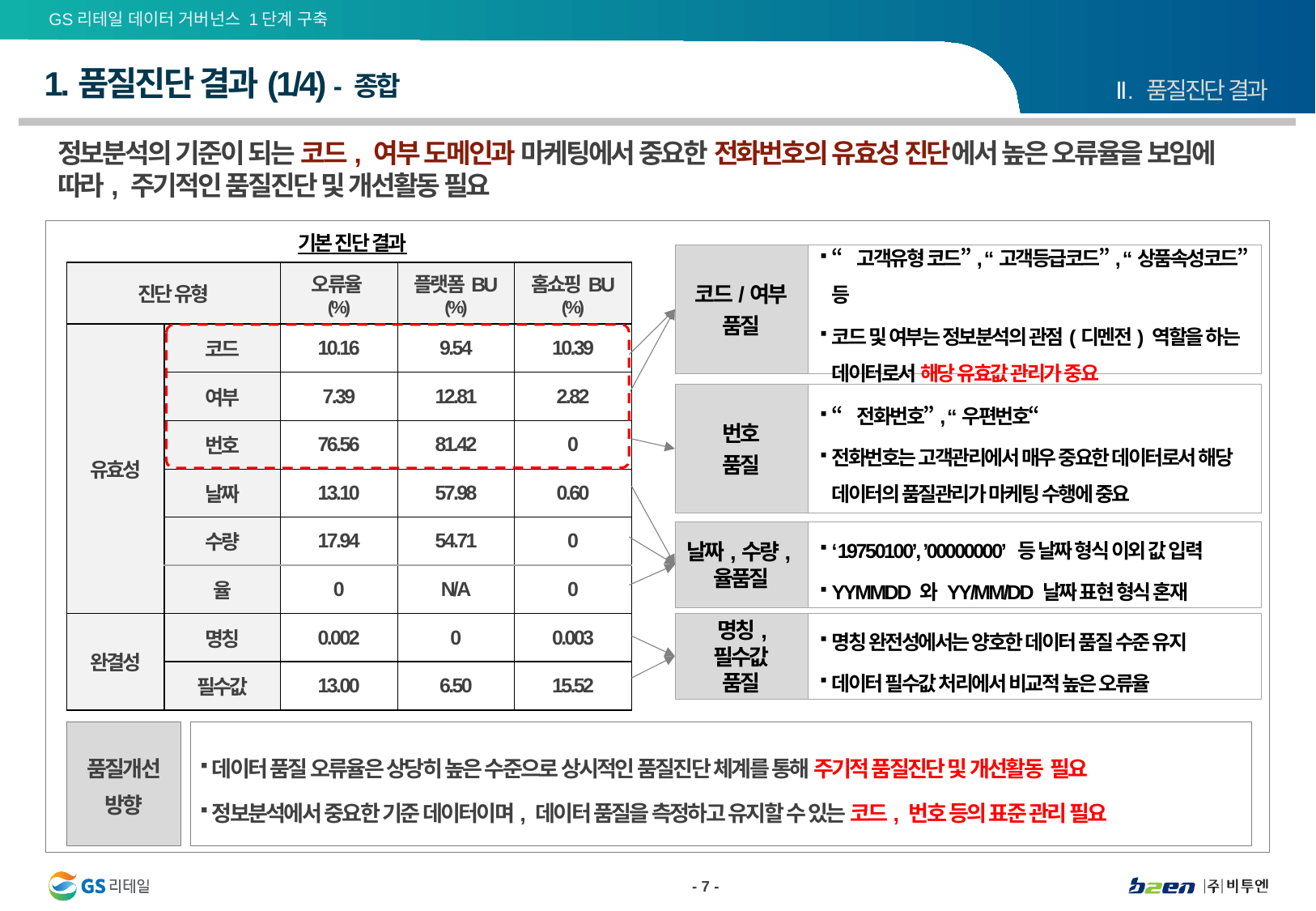

# 1.품질진단 결과(1/4) - 종합
Ⅱ. 품질진단 결과
정보분석의 기준이 되는 코드, 여부 도메인과 마케팅에서 중요한 전화번호의 유효성 진단에서 높은 오류율을 보임에 따라, 주기적인 품질진단 및 개선활동 필요

기본 진단 결과
코드/여부
품질
“고객유형 코드”, “고객등급코드”, “상품속성코드” 등
코드 및 여부는 정보분석의 관점(디멘전) 역할을 하는 데이터로서 해당 유효값 관리가 중요
| 진단 유형 |  | 오류율 (%) | 플랫폼BU (%) | 홈쇼핑BU (%) |
| --- | --- | --- | --- | --- |
| 유효성 | 코드 | 10.16 | 9.54 | 10.39 |
|  | 여부 | 7.39 | 12.81 | 2.82 |
|  | 번호 | 76.56 | 81.42 | 0 |
|  | 날짜 | 13.10 | 57.98 | 0.60 |
|  | 수량 | 17.94 | 54.71 | 0 |
|  | 율 | 0 | N/A | 0 |
| 완결성 | 명칭 | 0.002 | 0 | 0.003 |
|  | 필수값 | 13.00 | 6.50 | 15.52 |

번호
품질
“전화번호”, “우편번호“
전화번호는 고객관리에서 매우 중요한 데이터로서 해당 데이터의 품질관리가 마케팅 수행에 중요
날짜,수량,율품질
‘19750100’, ’00000000’ 등 날짜 형식 이외 값 입력
YYMMDD 와 YY/MM/DD 날짜 표현 형식 혼재
명칭, 필수값
품질
명칭 완전성에서는 양호한 데이터 품질 수준 유지
데이터 필수값 처리에서 비교적 높은 오류율
품질개선
방향
데이터 품질 오류율은 상당히 높은 수준으로 상시적인 품질진단 체계를 통해 주기적 품질진단 및 개선활동 필요
정보분석에서 중요한 기준 데이터이며, 데이터 품질을 측정하고 유지할 수 있는 코드, 번호 등의 표준 관리 필요